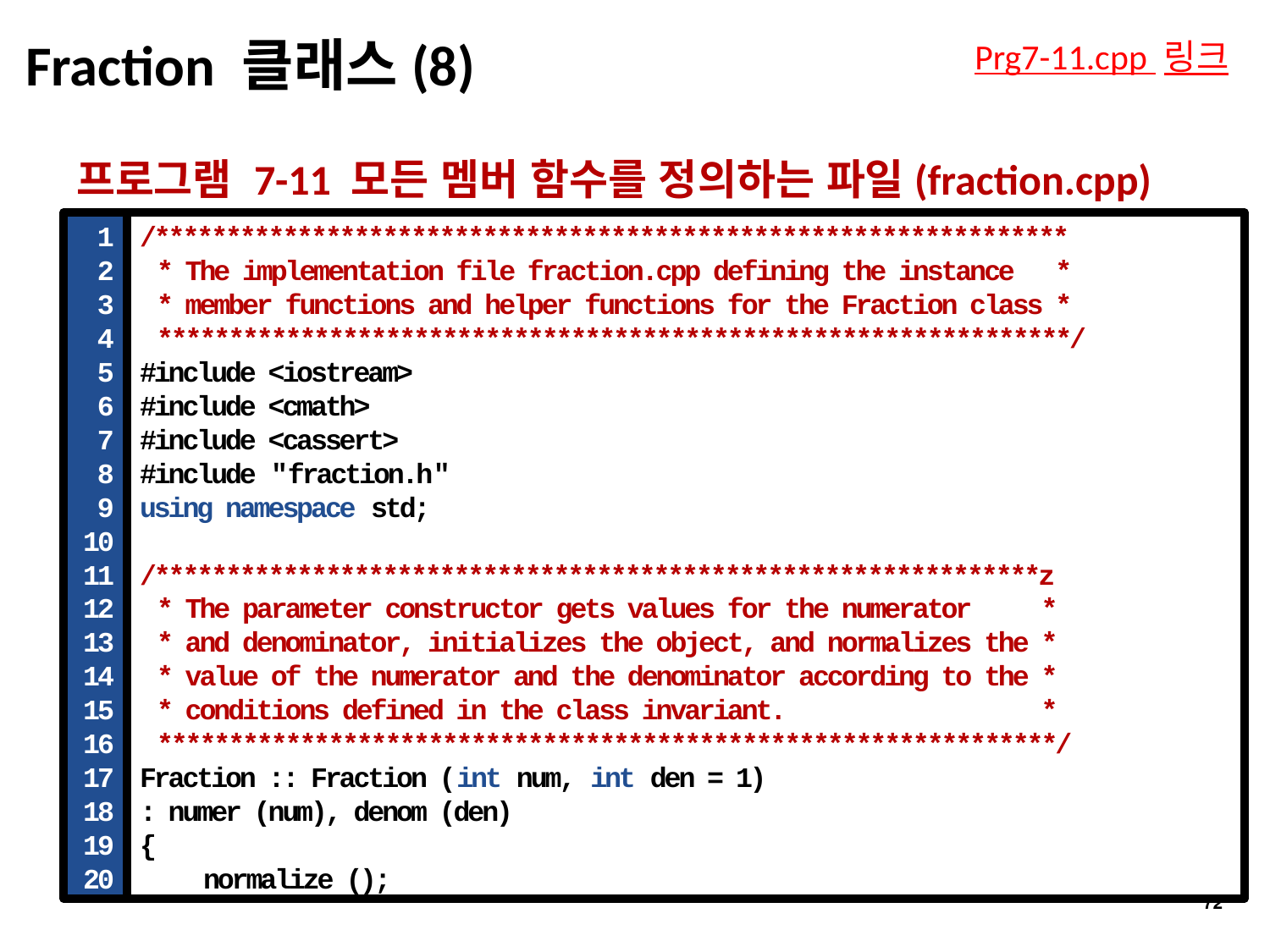

# Fraction 클래스(8)
Prg7-11.cpp 링크
프로그램 7-11 모든 멤버 함수를 정의하는 파일(fraction.cpp)
1
2
3
4
5
6
7
8
9
10
11
12
13
14
15
16
17
18
19
20
/****************************************************************
 * The implementation file fraction.cpp defining the instance   *
 * member functions and helper functions for the Fraction class *
 ****************************************************************/
#include <iostream>
#include <cmath>
#include <cassert>
#include "fraction.h"
using namespace std;

/**************************************************************z
 * The parameter constructor gets values for the numerator     *
 * and denominator, initializes the object, and normalizes the *
 * value of the numerator and the denominator according to the *
 * conditions defined in the class invariant.                  *
 ***************************************************************/
Fraction :: Fraction (int num, int den = 1)
: numer (num), denom (den)
{
normalize ();